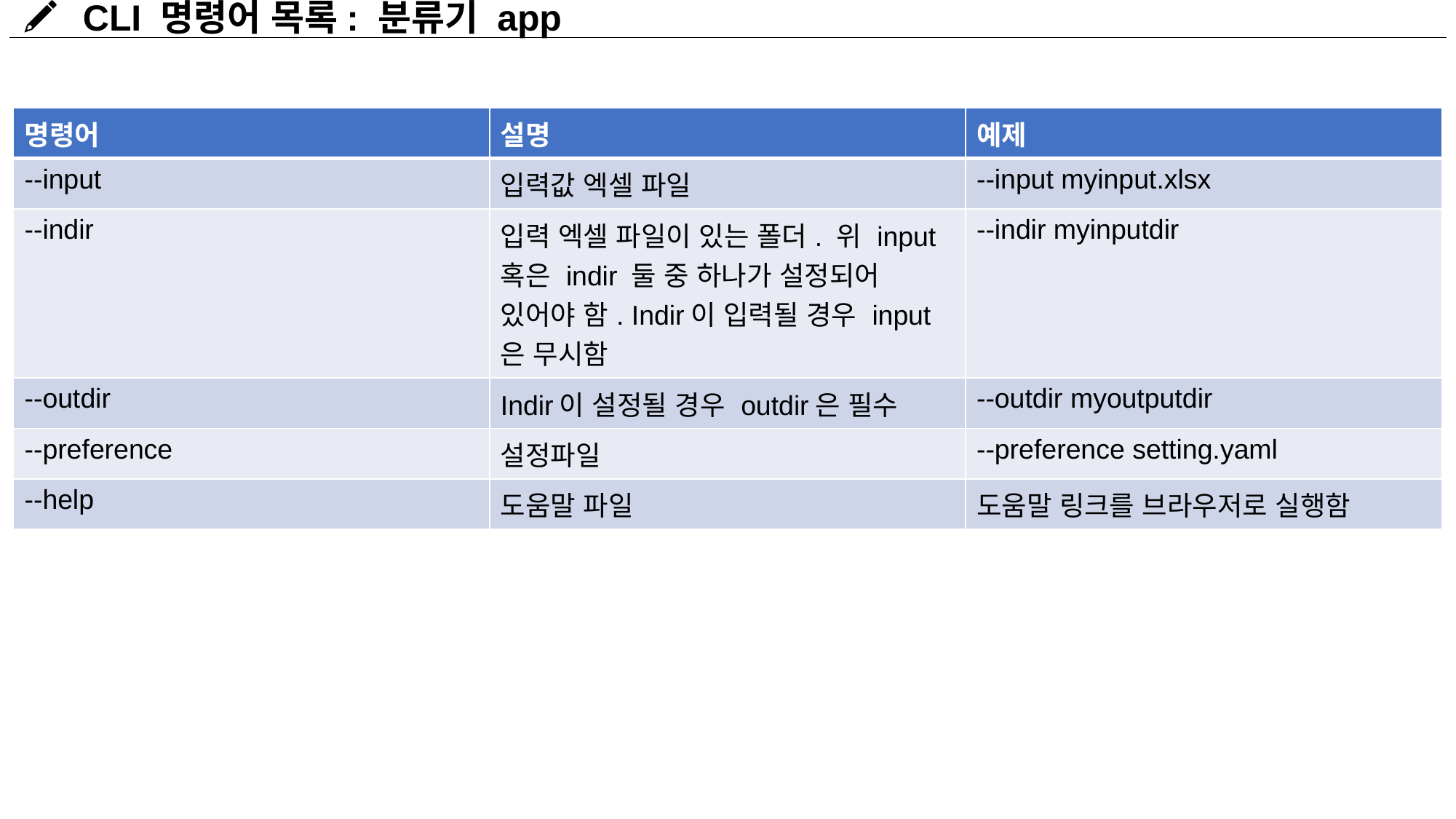

# CLI 명령어 목록: 분류기 app
| 명령어 | 설명 | 예제 |
| --- | --- | --- |
| --input | 입력값 엑셀 파일 | --input myinput.xlsx |
| --indir | 입력 엑셀 파일이 있는 폴더. 위 input 혹은 indir 둘 중 하나가 설정되어 있어야 함. Indir이 입력될 경우 input은 무시함 | --indir myinputdir |
| --outdir | Indir이 설정될 경우 outdir은 필수 | --outdir myoutputdir |
| --preference | 설정파일 | --preference setting.yaml |
| --help | 도움말 파일 | 도움말 링크를 브라우저로 실행함 |